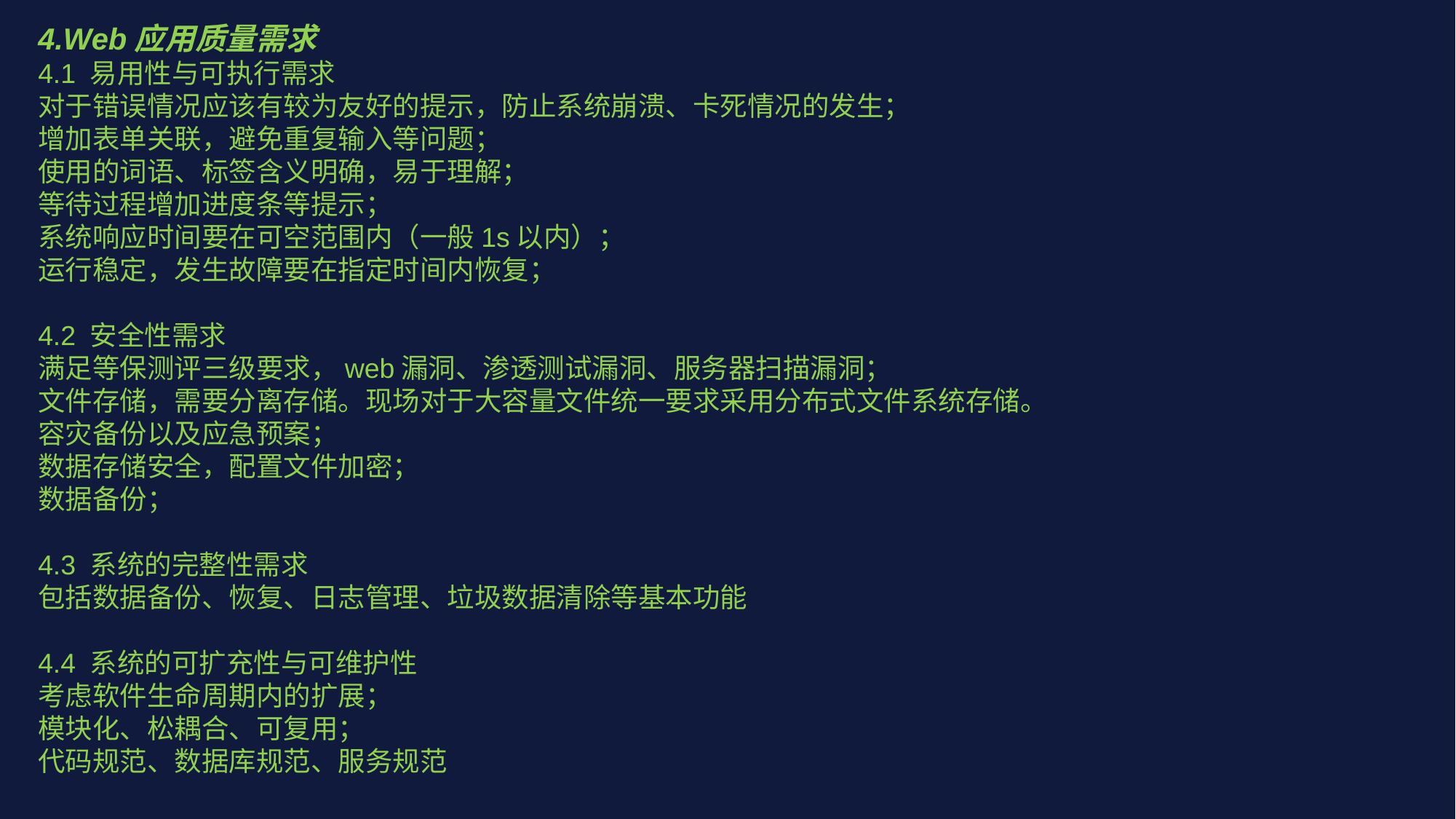

4.Web应用质量需求
4.1 易用性与可执行需求
对于错误情况应该有较为友好的提示，防止系统崩溃、卡死情况的发生；
增加表单关联，避免重复输入等问题；
使用的词语、标签含义明确，易于理解；
等待过程增加进度条等提示；
系统响应时间要在可空范围内（一般1s以内）；
运行稳定，发生故障要在指定时间内恢复；

4.2 安全性需求
满足等保测评三级要求，web漏洞、渗透测试漏洞、服务器扫描漏洞；
文件存储，需要分离存储。现场对于大容量文件统一要求采用分布式文件系统存储。
容灾备份以及应急预案；
数据存储安全，配置文件加密；
数据备份；

4.3 系统的完整性需求
包括数据备份、恢复、日志管理、垃圾数据清除等基本功能

4.4 系统的可扩充性与可维护性
考虑软件生命周期内的扩展；
模块化、松耦合、可复用；
代码规范、数据库规范、服务规范